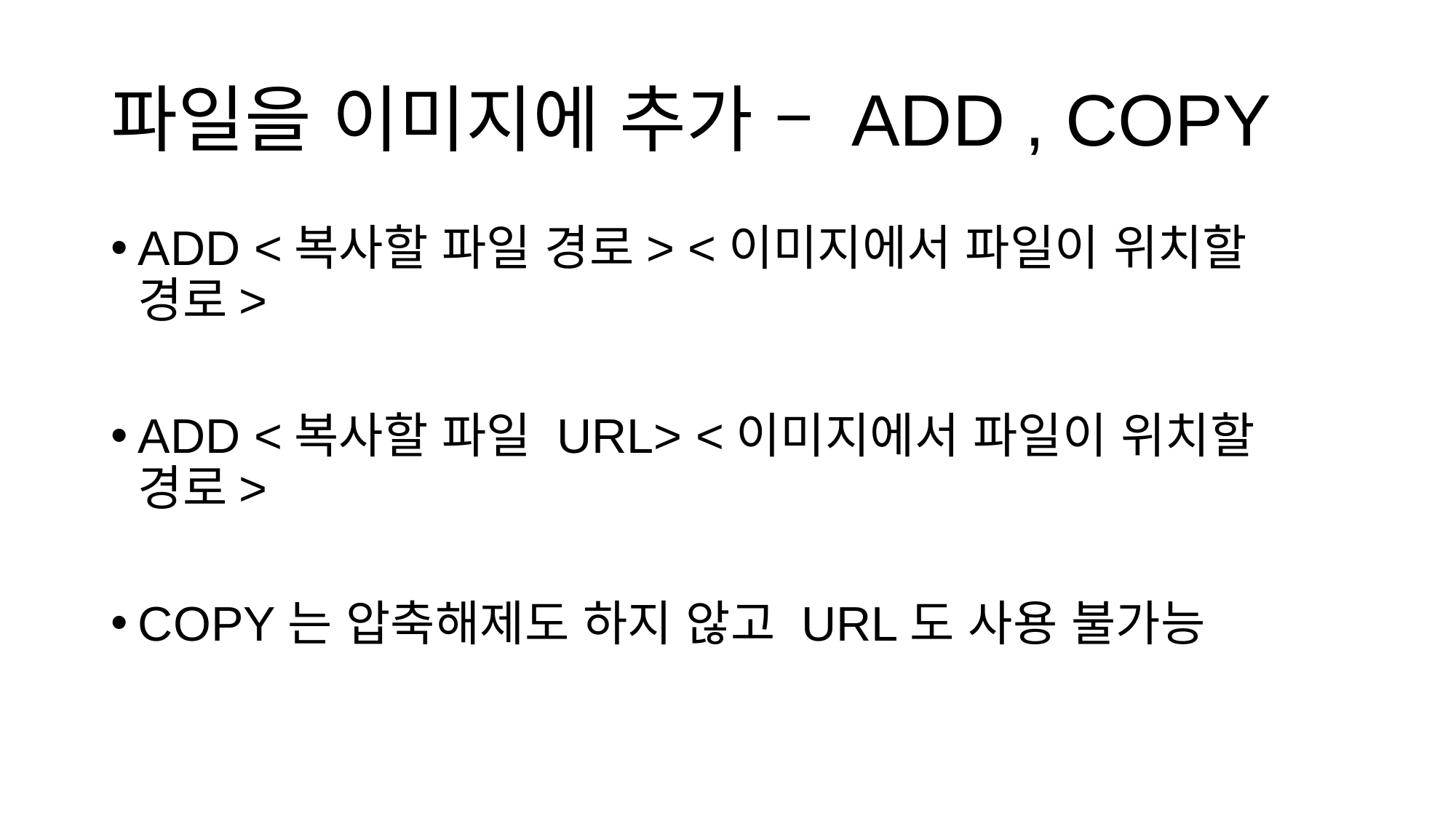

# 파일을 이미지에 추가 – ADD , COPY
ADD <복사할 파일 경로> <이미지에서 파일이 위치할 경로>

ADD <복사할 파일 URL> <이미지에서 파일이 위치할 경로>

COPY는 압축해제도 하지 않고 URL도 사용 불가능